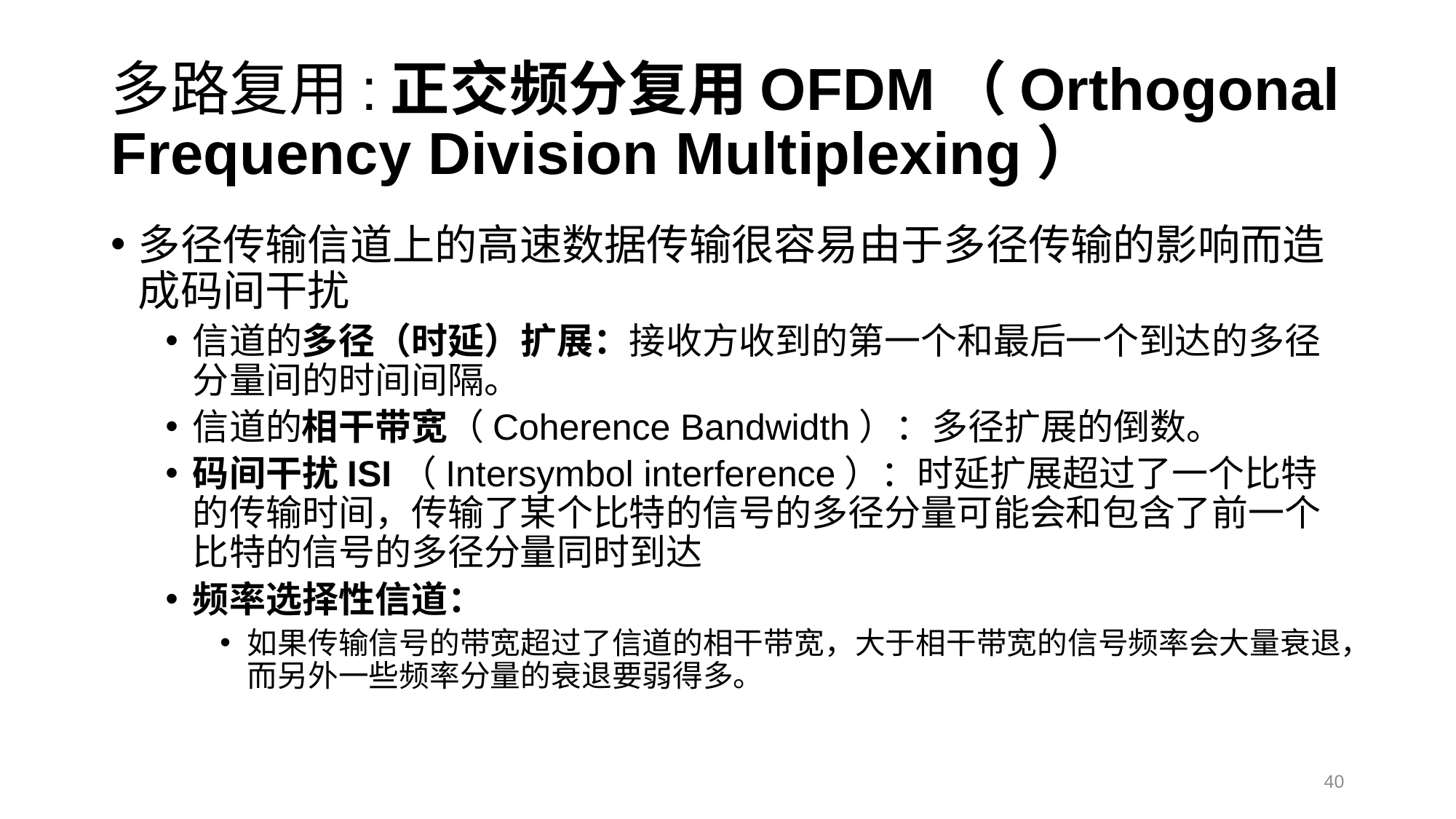

# 多路复用:正交频分复用OFDM（Orthogonal Frequency Division Multiplexing）
多径传输信道上的高速数据传输很容易由于多径传输的影响而造成码间干扰
信道的多径（时延）扩展：接收方收到的第一个和最后一个到达的多径分量间的时间间隔。
信道的相干带宽（Coherence Bandwidth）：多径扩展的倒数。
码间干扰ISI（Intersymbol interference）：时延扩展超过了一个比特的传输时间，传输了某个比特的信号的多径分量可能会和包含了前一个比特的信号的多径分量同时到达
频率选择性信道：
如果传输信号的带宽超过了信道的相干带宽，大于相干带宽的信号频率会大量衰退，而另外一些频率分量的衰退要弱得多。

40